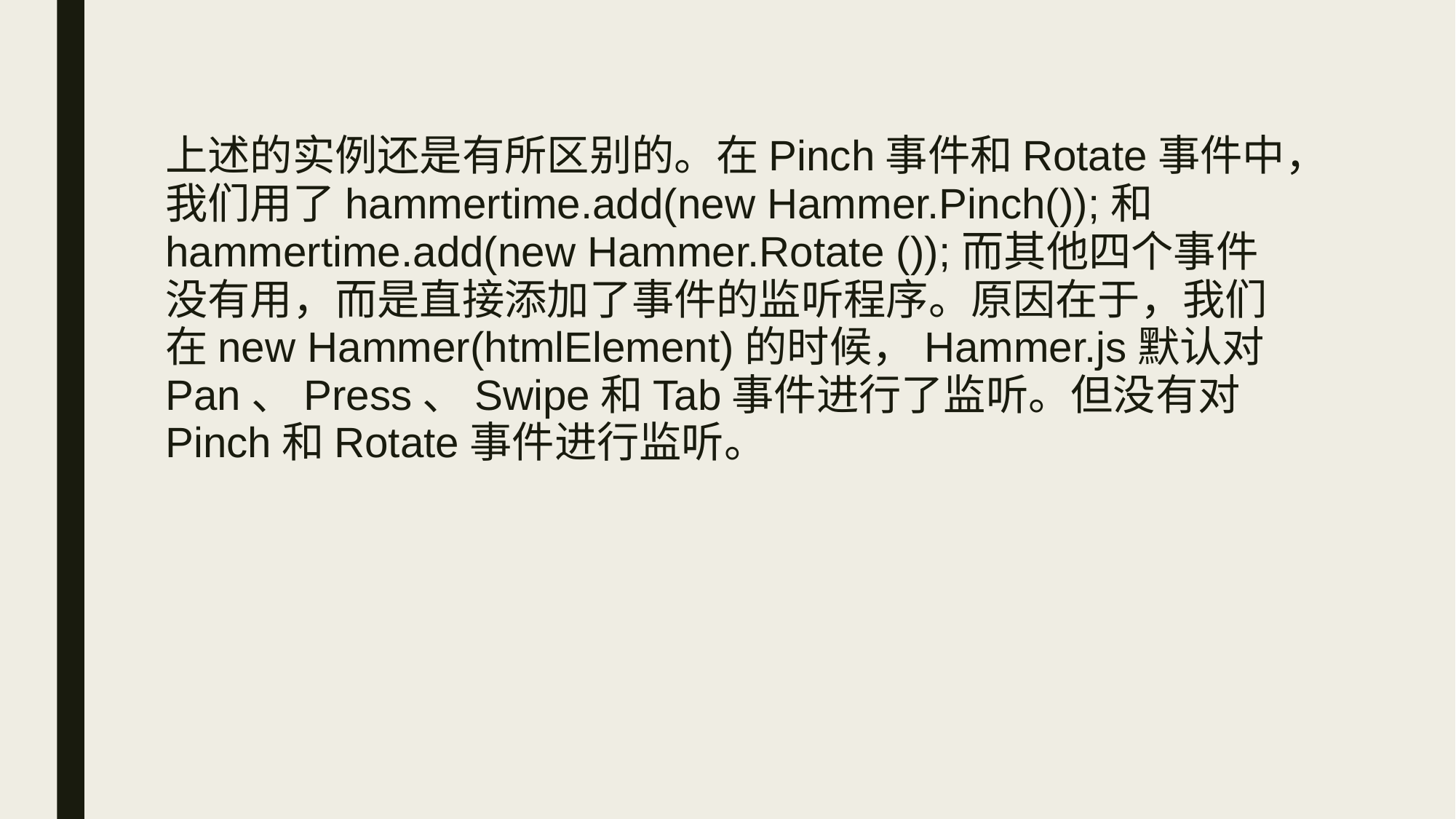

上述的实例还是有所区别的。在Pinch事件和Rotate事件中，我们用了hammertime.add(new Hammer.Pinch());和hammertime.add(new Hammer.Rotate ());而其他四个事件没有用，而是直接添加了事件的监听程序。原因在于，我们在new Hammer(htmlElement)的时候，Hammer.js默认对Pan、Press、Swipe和Tab事件进行了监听。但没有对Pinch和Rotate事件进行监听。